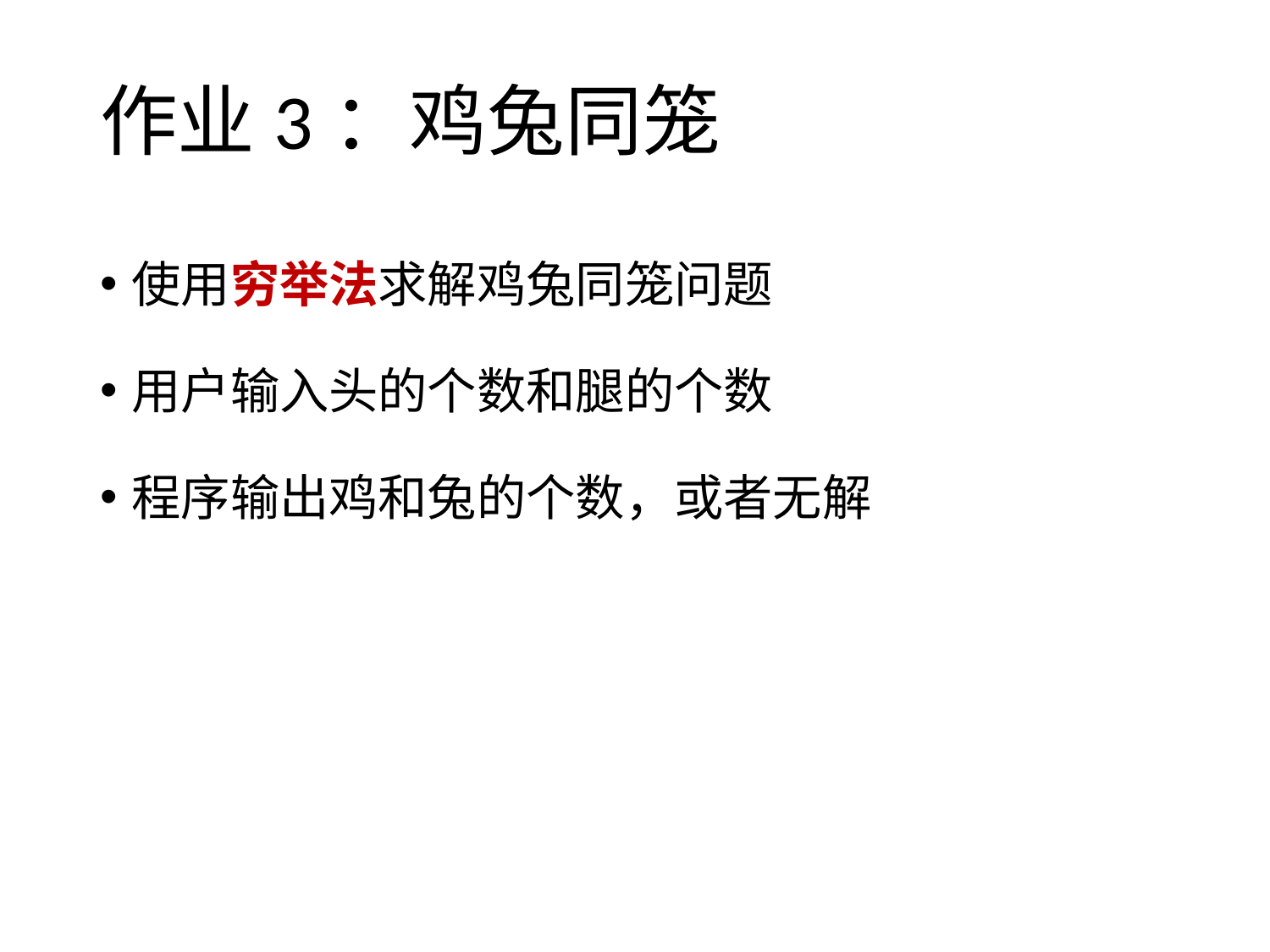

# 作业3：鸡兔同笼
使用穷举法求解鸡兔同笼问题
用户输入头的个数和腿的个数
程序输出鸡和兔的个数，或者无解